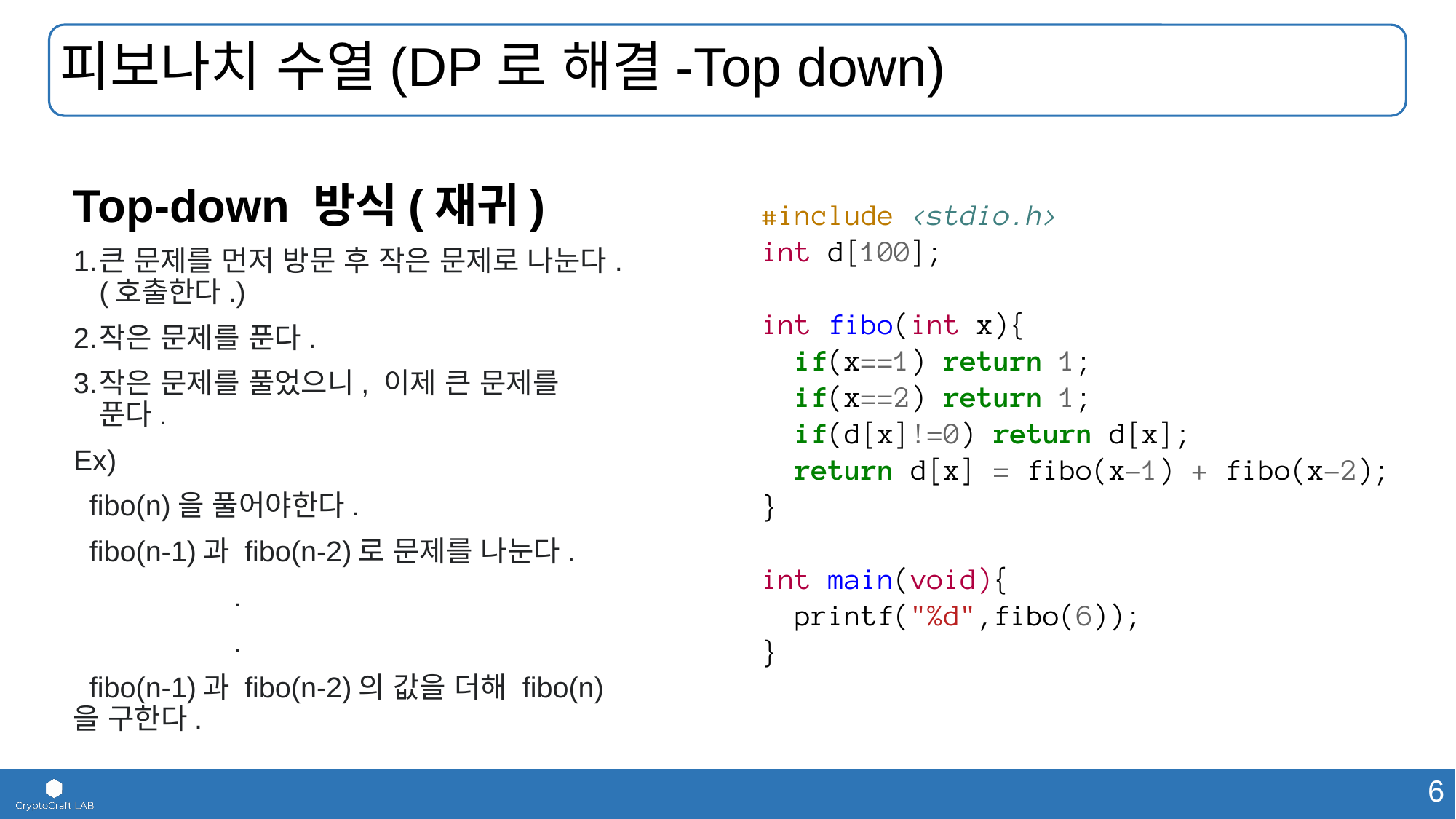

# 피보나치 수열(DP로 해결-Top down)
Top-down 방식(재귀)
큰 문제를 먼저 방문 후 작은 문제로 나눈다.(호출한다.)
작은 문제를 푼다.
작은 문제를 풀었으니, 이제 큰 문제를 푼다.
Ex)
  fibo(n)을 풀어야한다.
  fibo(n-1)과 fibo(n-2)로 문제를 나눈다.
                    .
                    .
  fibo(n-1)과 fibo(n-2)의 값을 더해 fibo(n)을 구한다.

#include <stdio.h>
int d[100];

int fibo(int x){
  if(x==1) return 1;
  if(x==2) return 1;
  if(d[x]!=0) return d[x];
  return d[x] = fibo(x-1) + fibo(x-2);
}

int main(void){
  printf("%d",fibo(6));
}